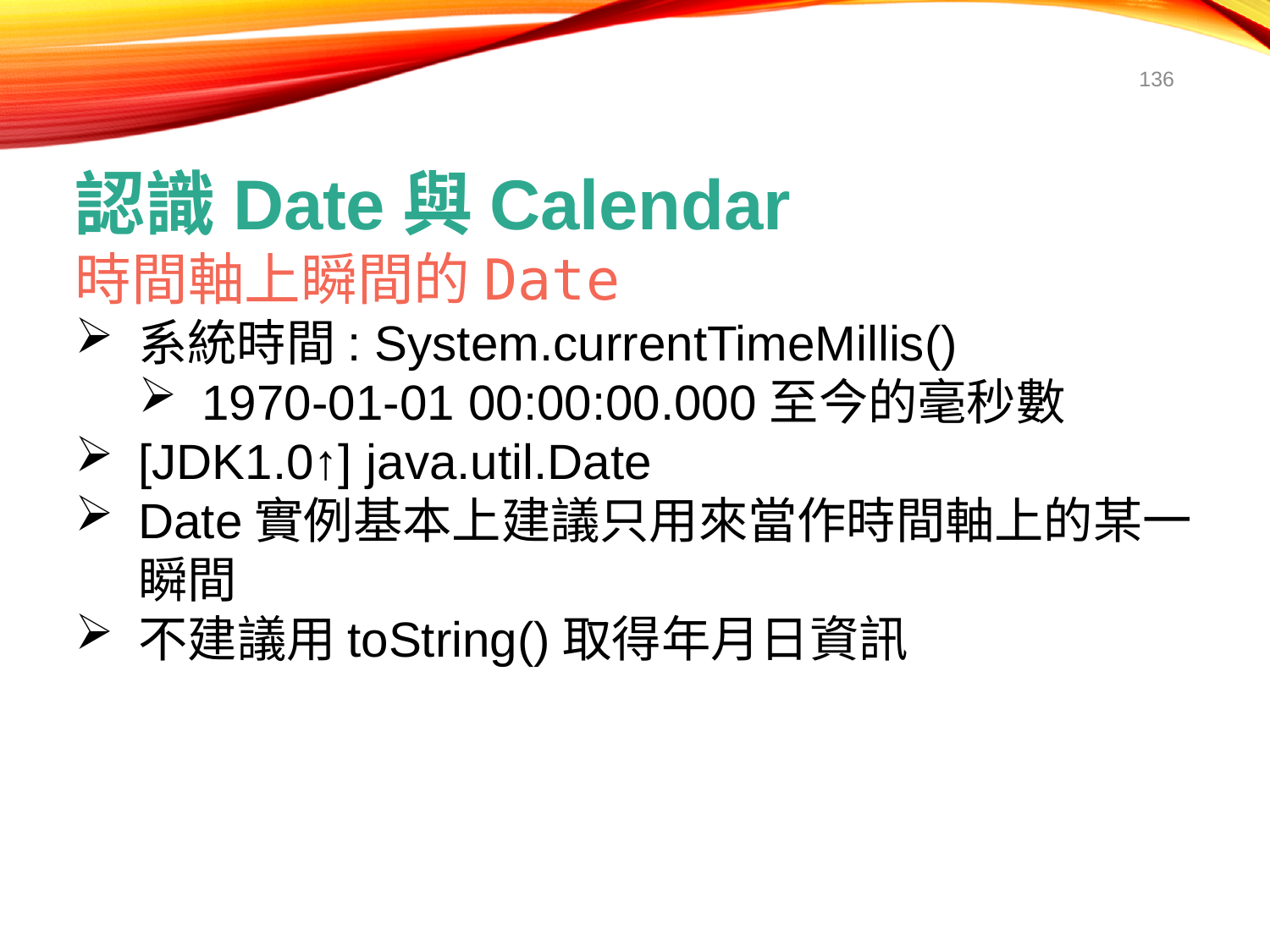

136
認識Date與Calendar
時間軸上瞬間的Date
系統時間: System.currentTimeMillis()
1970-01-01 00:00:00.000至今的毫秒數
[JDK1.0↑] java.util.Date
Date實例基本上建議只用來當作時間軸上的某一瞬間
不建議用toString()取得年月日資訊